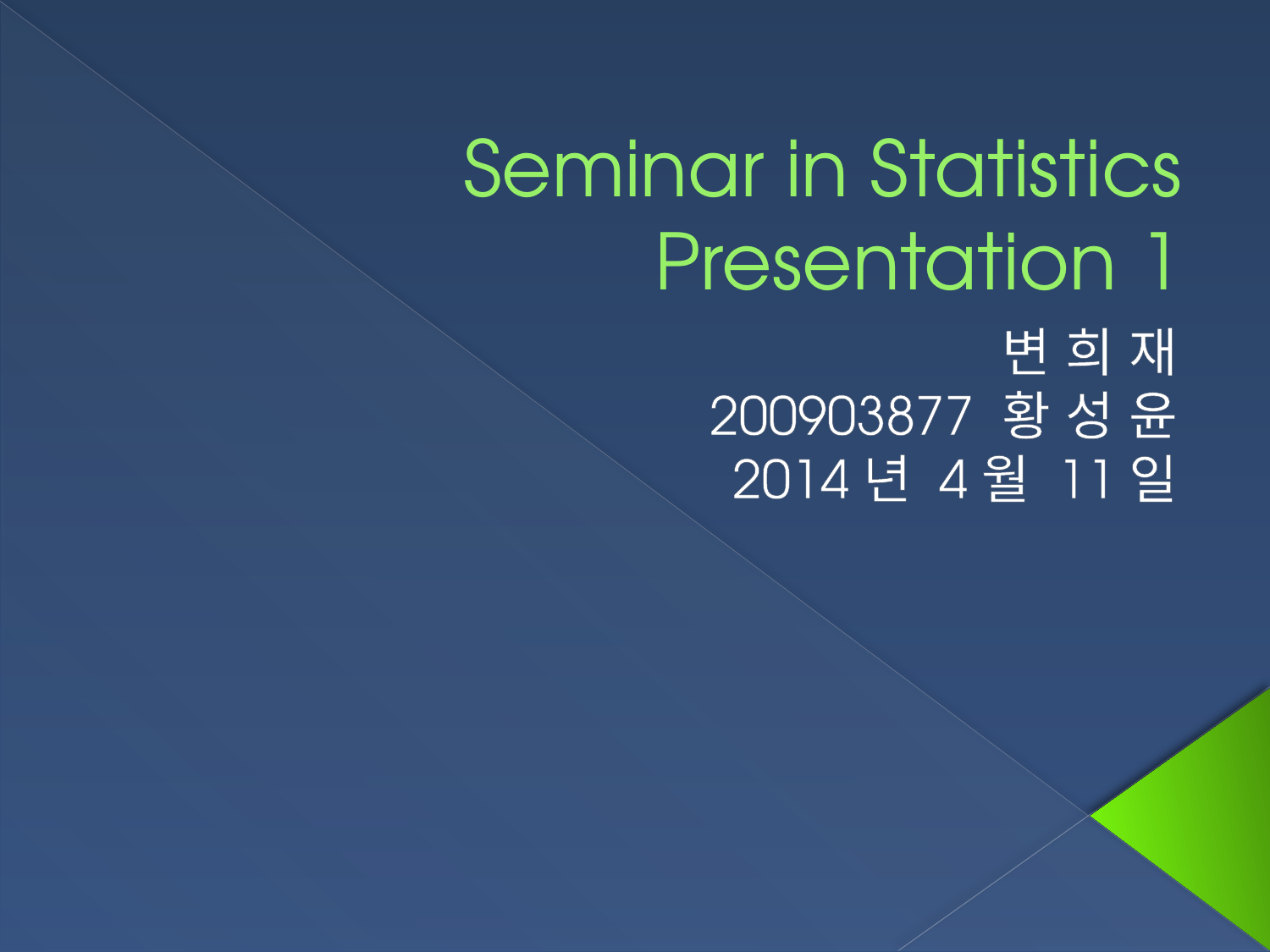

# Seminar in Statistics Presentation 1
변 희 재
200903877 황 성 윤
2014년 4월 11일